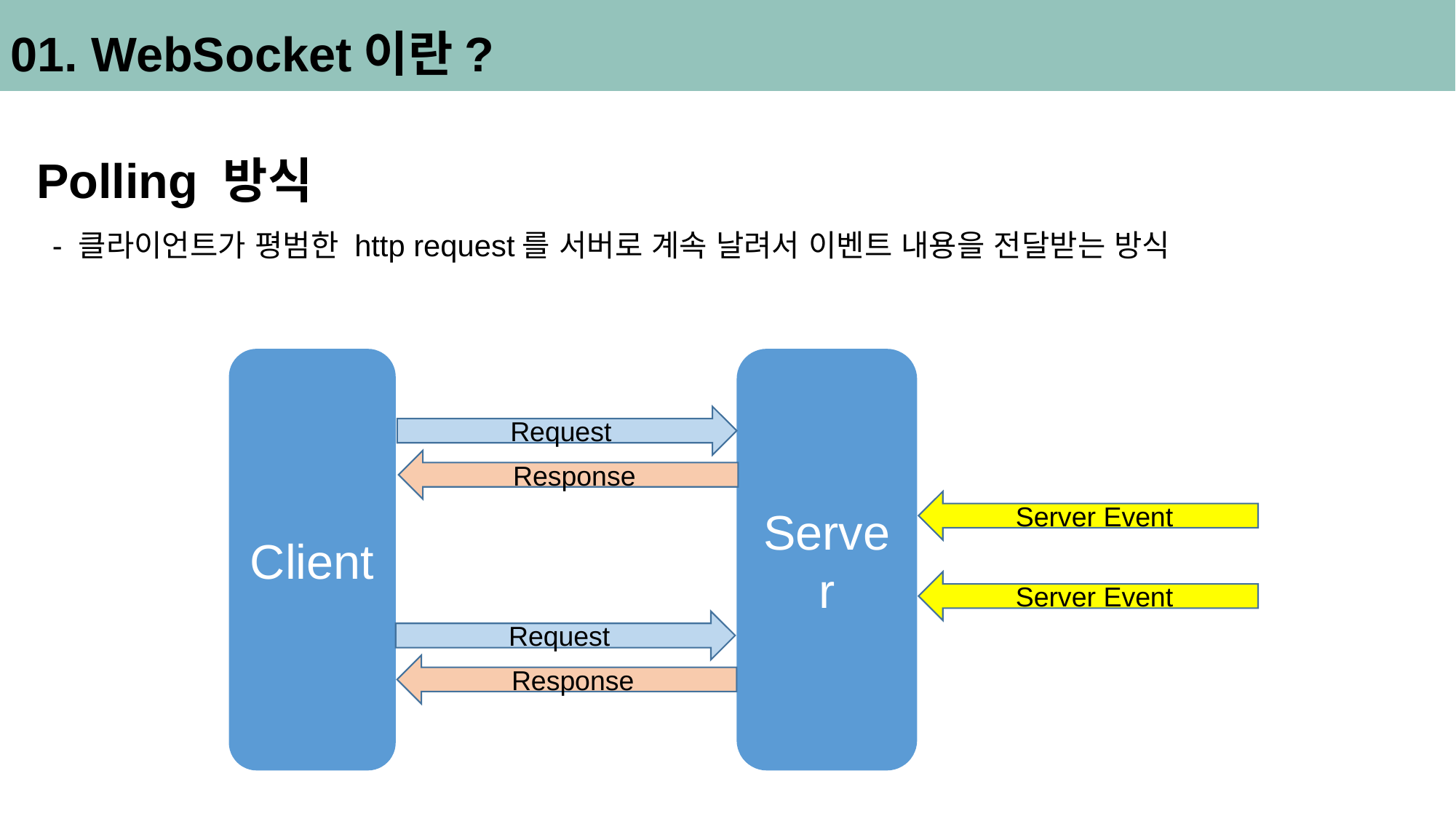

01. WebSocket이란?
Polling 방식
 - 클라이언트가 평범한 http request를 서버로 계속 날려서 이벤트 내용을 전달받는 방식
Client
Server
Request
Response
Server Event
Server Event
Request
Response